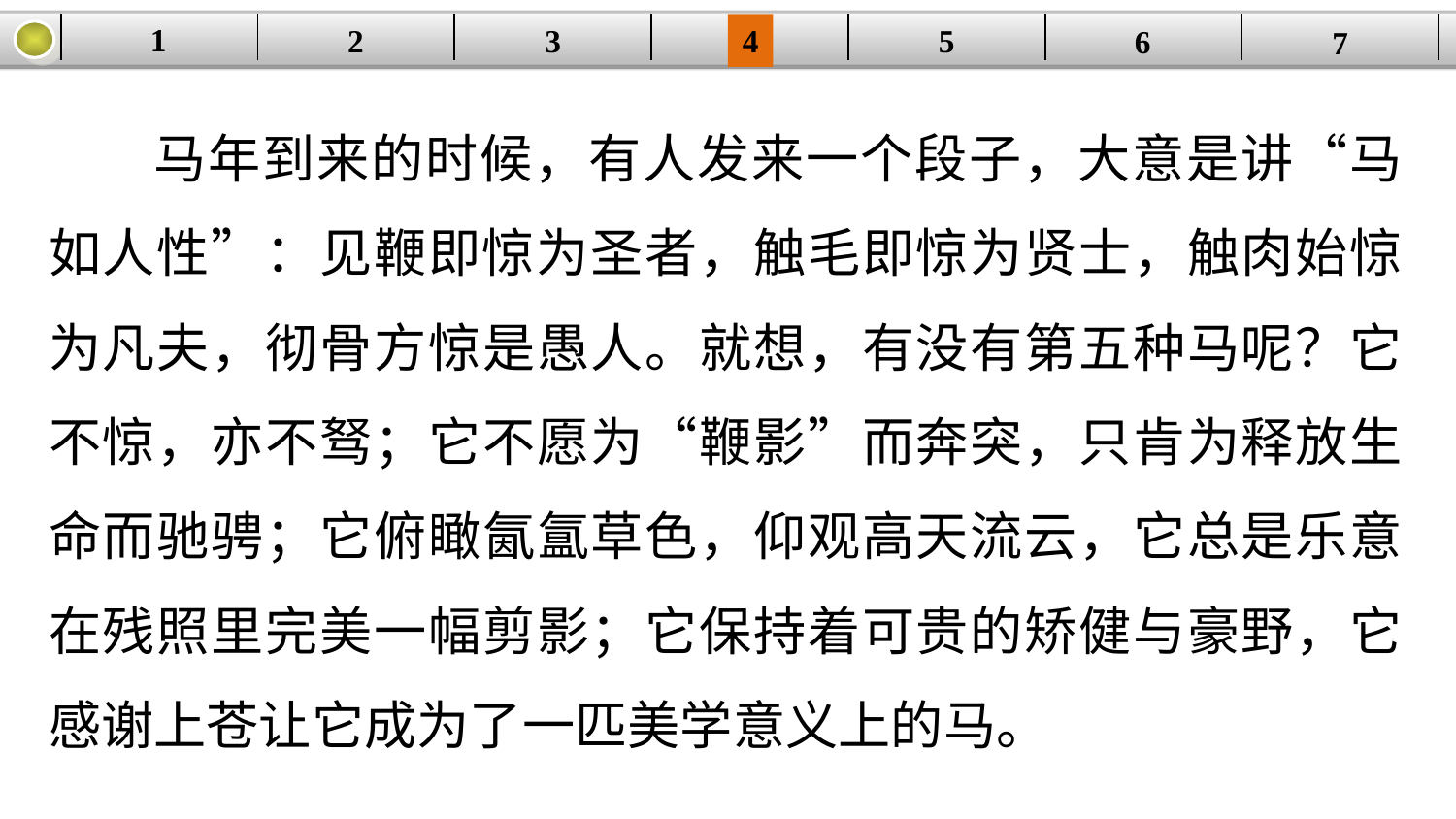

1
5
3
2
|  |  |  |  |  |  |  |
| --- | --- | --- | --- | --- | --- | --- |
4
6
7

马年到来的时候，有人发来一个段子，大意是讲“马如人性”：见鞭即惊为圣者，触毛即惊为贤士，触肉始惊为凡夫，彻骨方惊是愚人。就想，有没有第五种马呢？它不惊，亦不驽；它不愿为“鞭影”而奔突，只肯为释放生命而驰骋；它俯瞰氤氲草色，仰观高天流云，它总是乐意在残照里完美一幅剪影；它保持着可贵的矫健与豪野，它感谢上苍让它成为了一匹美学意义上的马。